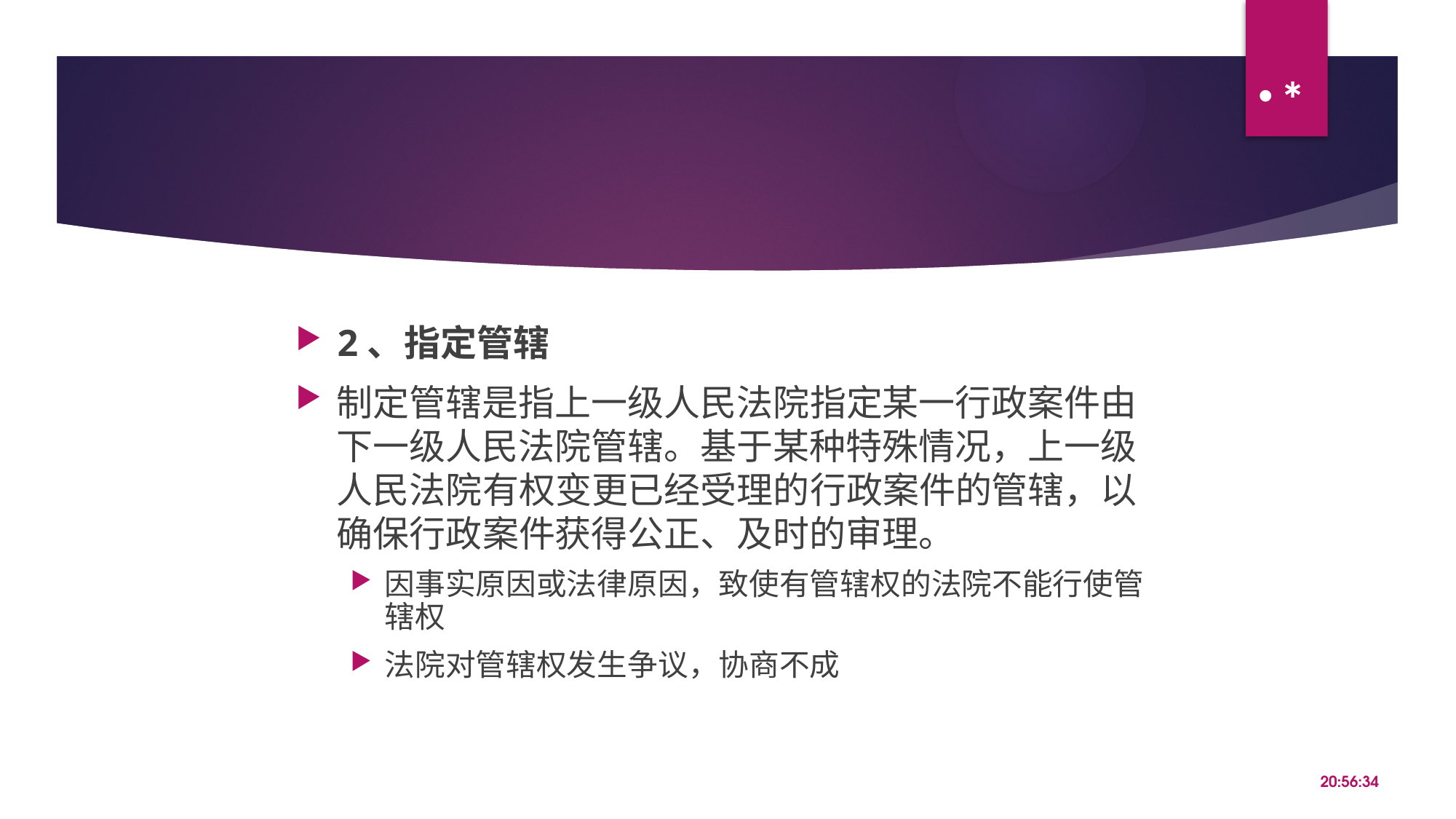

*
#
2、指定管辖
制定管辖是指上一级人民法院指定某一行政案件由下一级人民法院管辖。基于某种特殊情况，上一级人民法院有权变更已经受理的行政案件的管辖，以确保行政案件获得公正、及时的审理。
因事实原因或法律原因，致使有管辖权的法院不能行使管辖权
法院对管辖权发生争议，协商不成

20:56:34